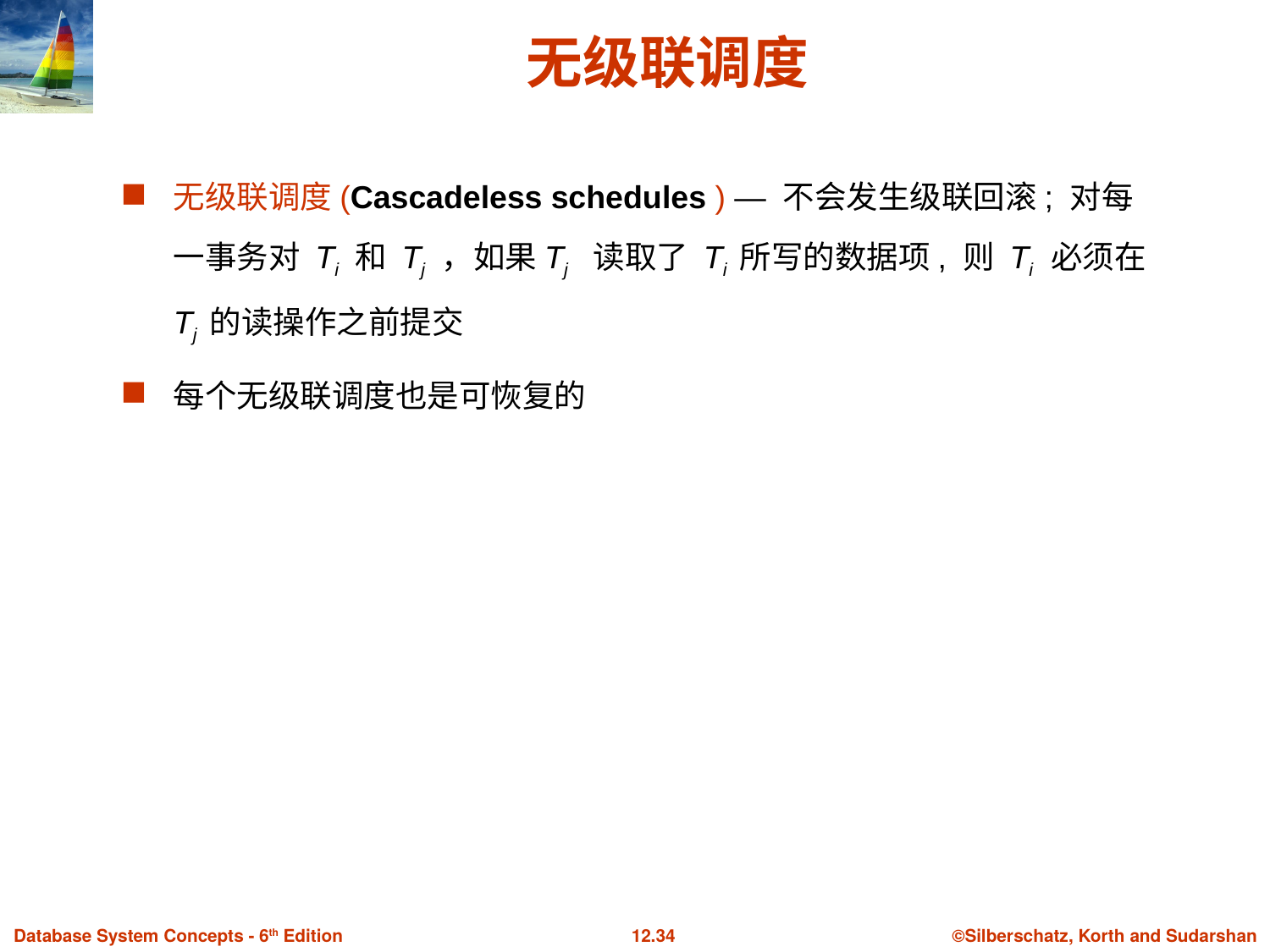

# 无级联调度
无级联调度(Cascadeless schedules ) — 不会发生级联回滚; 对每一事务对 Ti 和 Tj ，如果Tj  读取了 Ti 所写的数据项, 则 Ti  必须在 Tj 的读操作之前提交
每个无级联调度也是可恢复的